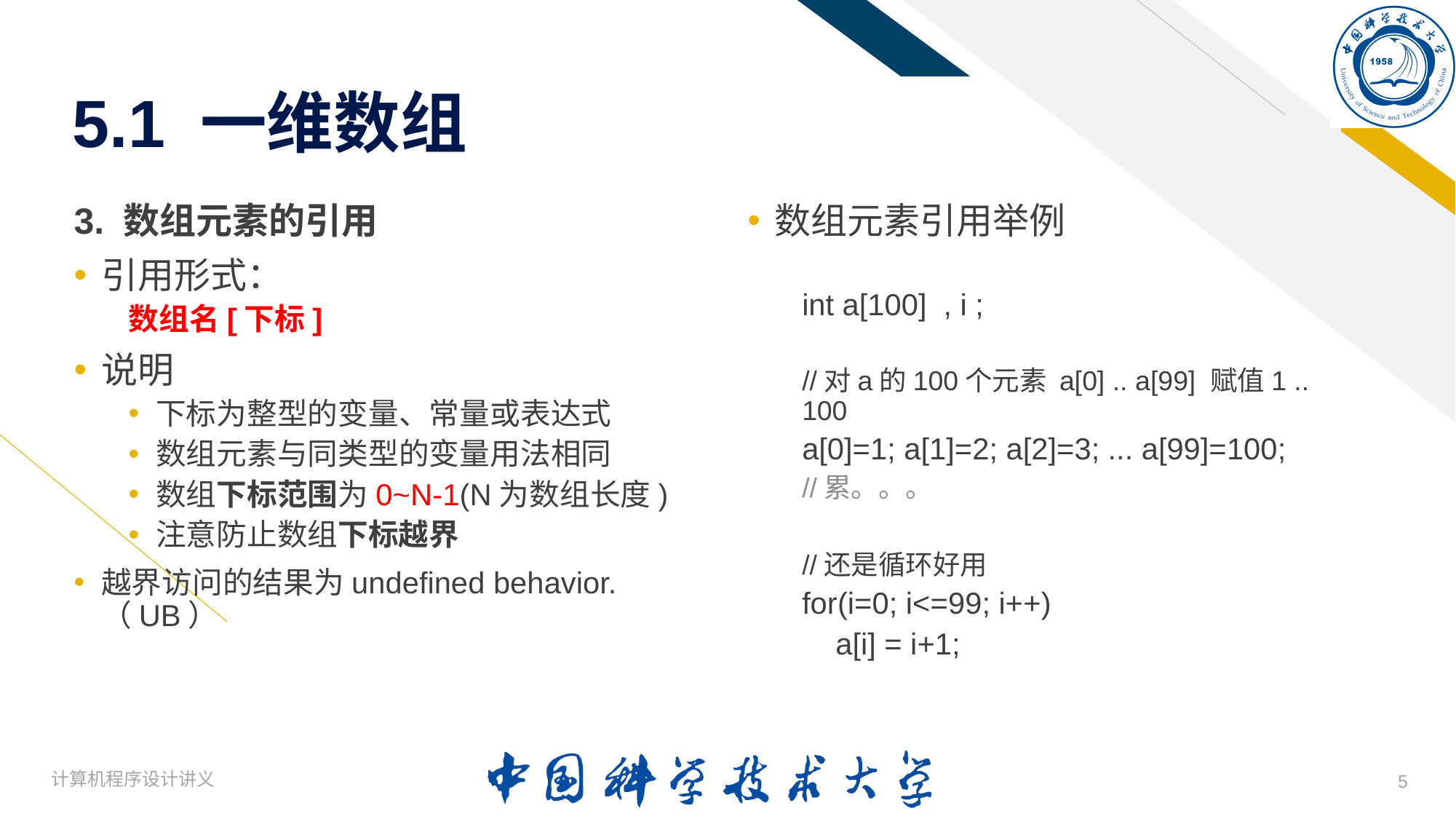

# 5.1 一维数组
3. 数组元素的引用
引用形式：
数组名[下标]
说明
下标为整型的变量、常量或表达式
数组元素与同类型的变量用法相同
数组下标范围为0~N-1(N为数组长度)
注意防止数组下标越界
越界访问的结果为undefined behavior.（UB）
数组元素引用举例

int a[100]  , i ;

//对a的100个元素 a[0] .. a[99] 赋值1 .. 100
a[0]=1; a[1]=2; a[2]=3; ... a[99]=100;
//累。。。

//还是循环好用
for(i=0; i<=99; i++)
    a[i] = i+1;

计算机程序设计讲义
5